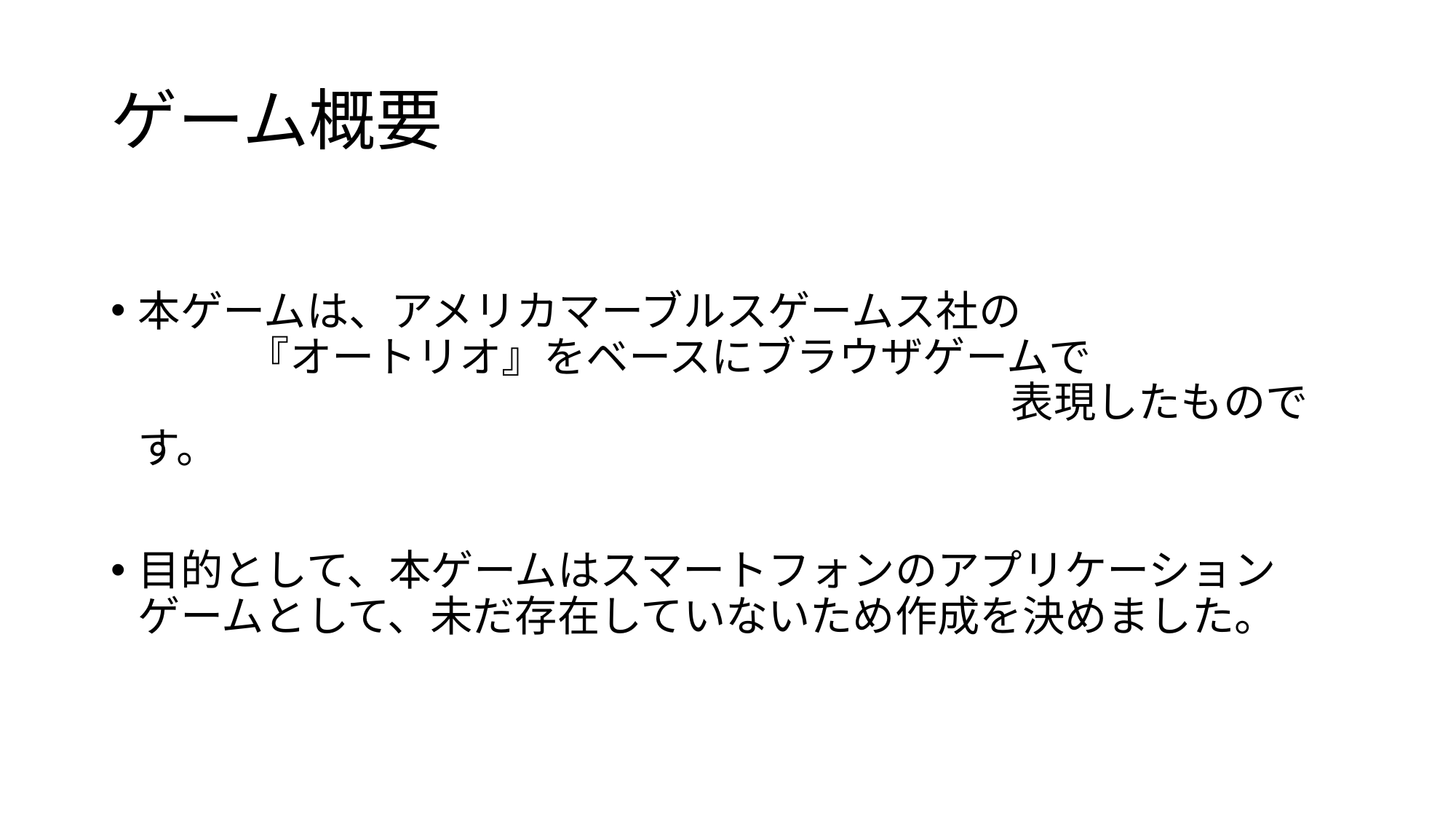

# ゲーム概要

本ゲームは、アメリカマーブルスゲームス社の
	『オートリオ』をベースにブラウザゲームで
								表現したものです。

目的として、本ゲームはスマートフォンのアプリケーションゲームとして、未だ存在していないため作成を決めました。